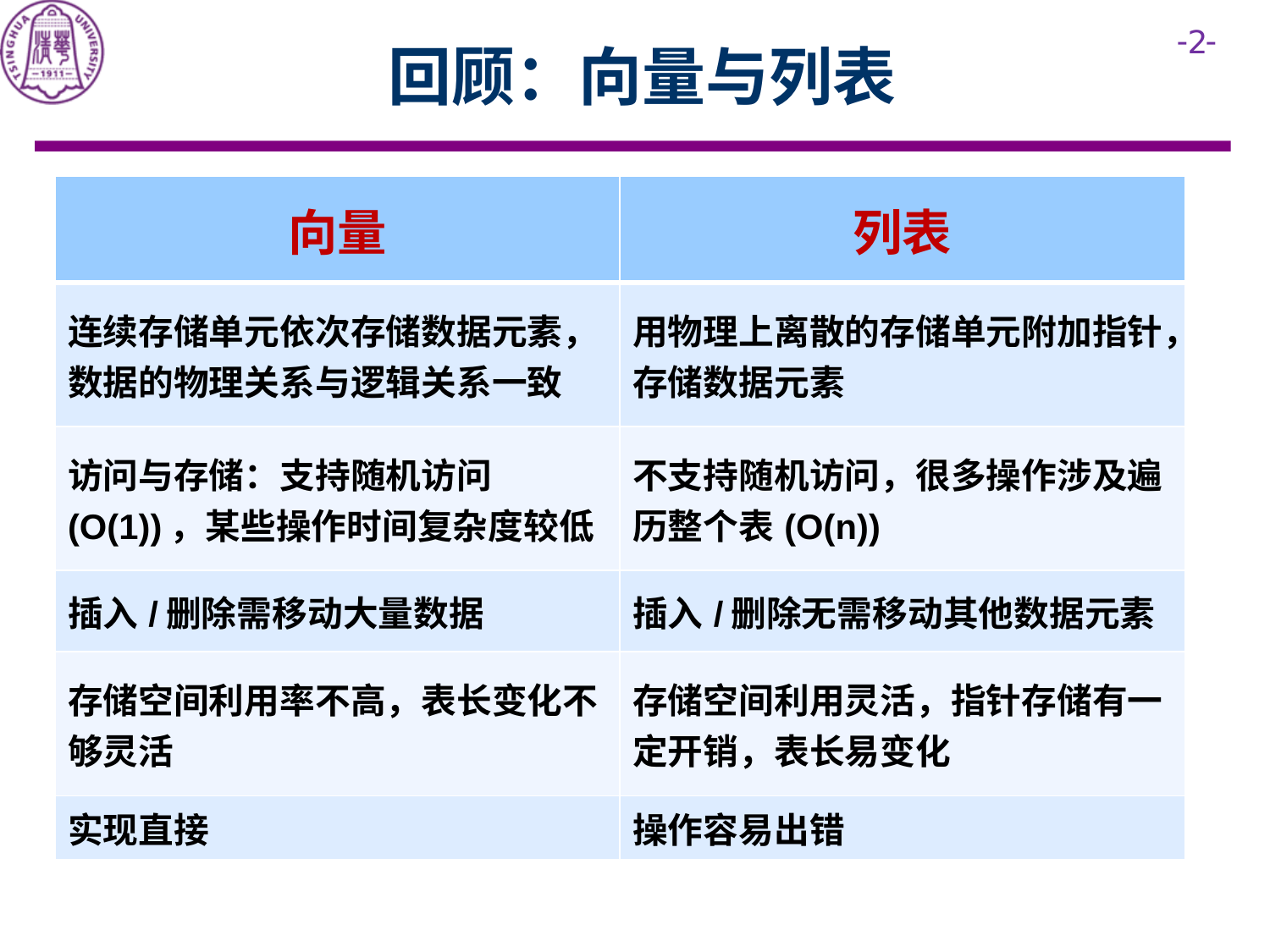

# 回顾：向量与列表
| 向量 | 列表 |
| --- | --- |
| 连续存储单元依次存储数据元素，数据的物理关系与逻辑关系一致 | 用物理上离散的存储单元附加指针，存储数据元素 |
| 访问与存储：支持随机访问(O(1))，某些操作时间复杂度较低 | 不支持随机访问，很多操作涉及遍历整个表(O(n)) |
| 插入/删除需移动大量数据 | 插入/删除无需移动其他数据元素 |
| 存储空间利用率不高，表长变化不够灵活 | 存储空间利用灵活，指针存储有一定开销，表长易变化 |
| 实现直接 | 操作容易出错 |